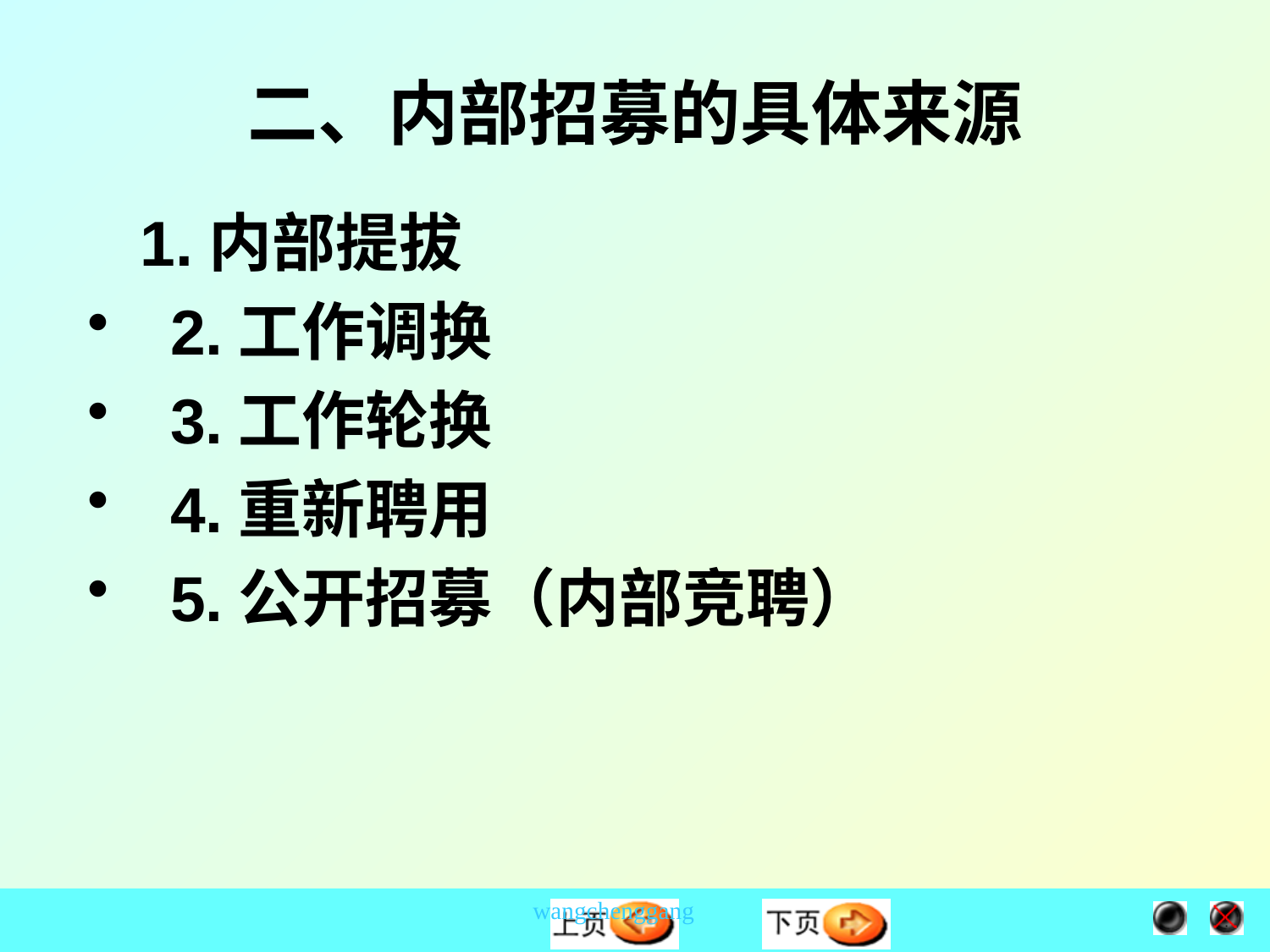

# 二、内部招募的具体来源
   1.内部提拔
  2.工作调换
  3.工作轮换
  4.重新聘用
  5.公开招募（内部竞聘）

wangchenggang